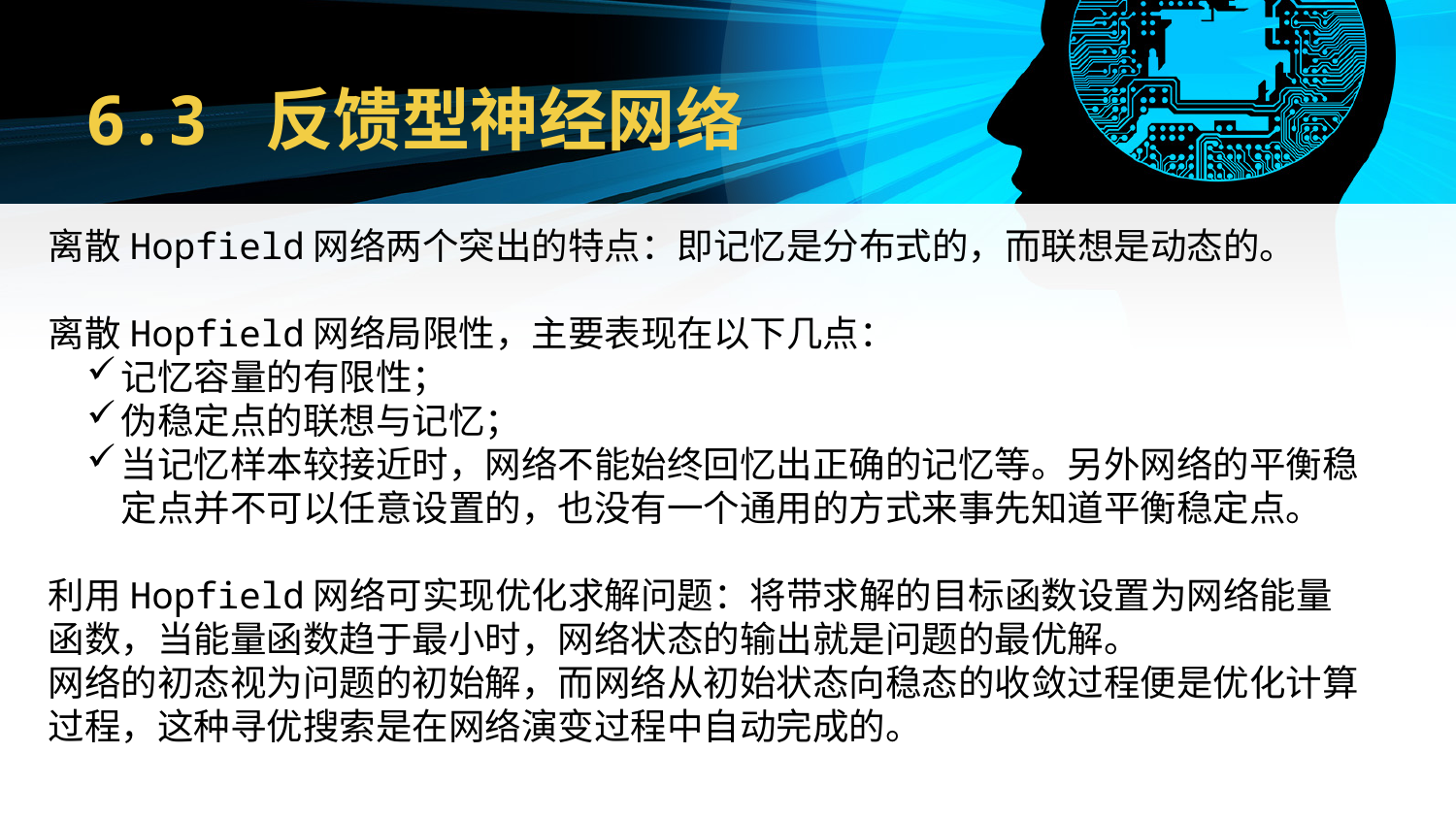

# 6.3 反馈型神经网络
离散Hopfield网络两个突出的特点：即记忆是分布式的，而联想是动态的。

离散Hopfield网络局限性，主要表现在以下几点：
记忆容量的有限性；
伪稳定点的联想与记忆；
当记忆样本较接近时，网络不能始终回忆出正确的记忆等。另外网络的平衡稳定点并不可以任意设置的，也没有一个通用的方式来事先知道平衡稳定点。

利用Hopfield网络可实现优化求解问题：将带求解的目标函数设置为网络能量函数，当能量函数趋于最小时，网络状态的输出就是问题的最优解。
网络的初态视为问题的初始解，而网络从初始状态向稳态的收敛过程便是优化计算过程，这种寻优搜索是在网络演变过程中自动完成的。